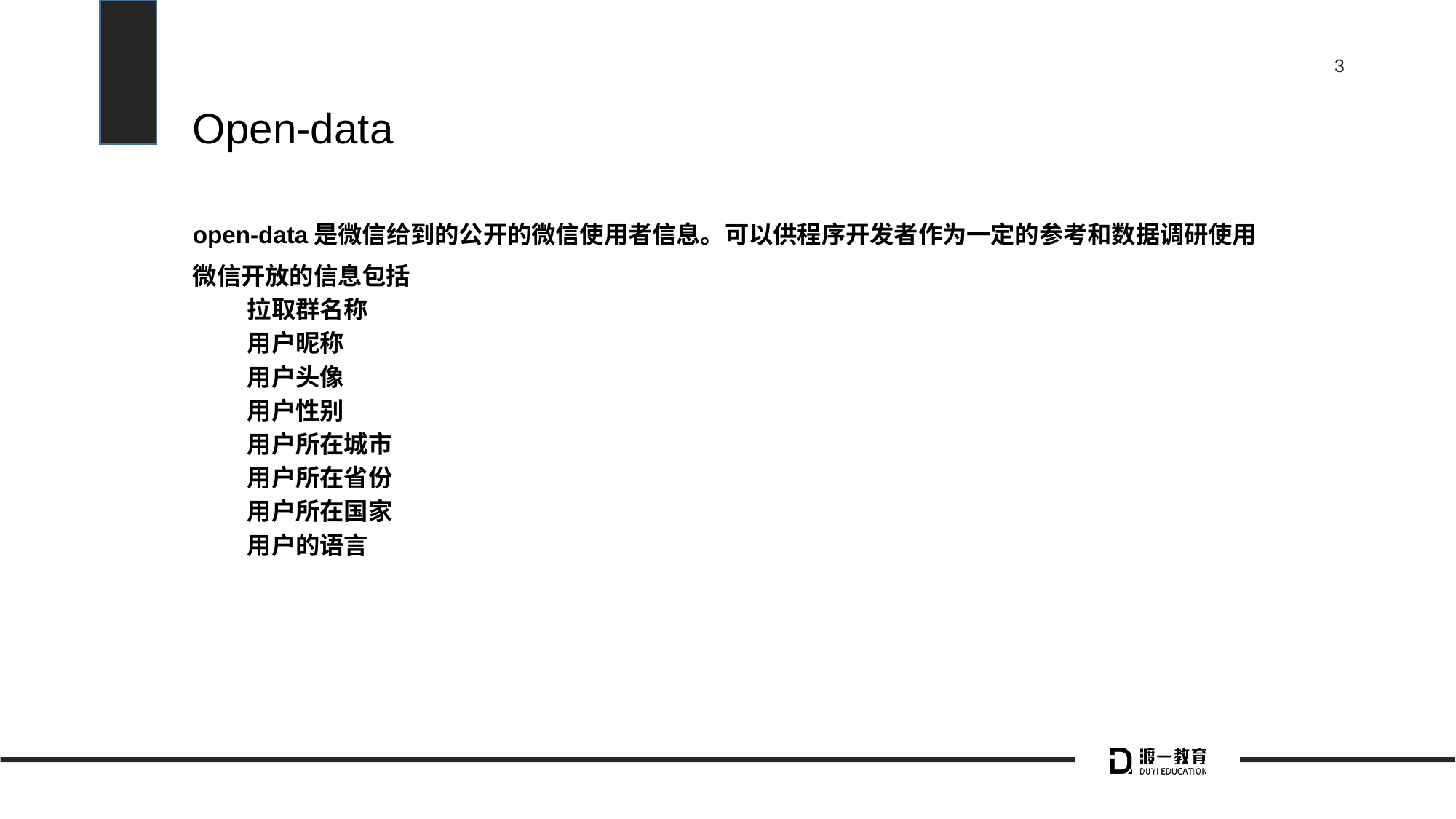

# Open-data
open-data是微信给到的公开的微信使用者信息。可以供程序开发者作为一定的参考和数据调研使用
微信开放的信息包括
拉取群名称
用户昵称
用户头像
用户性别
用户所在城市
用户所在省份
用户所在国家
用户的语言